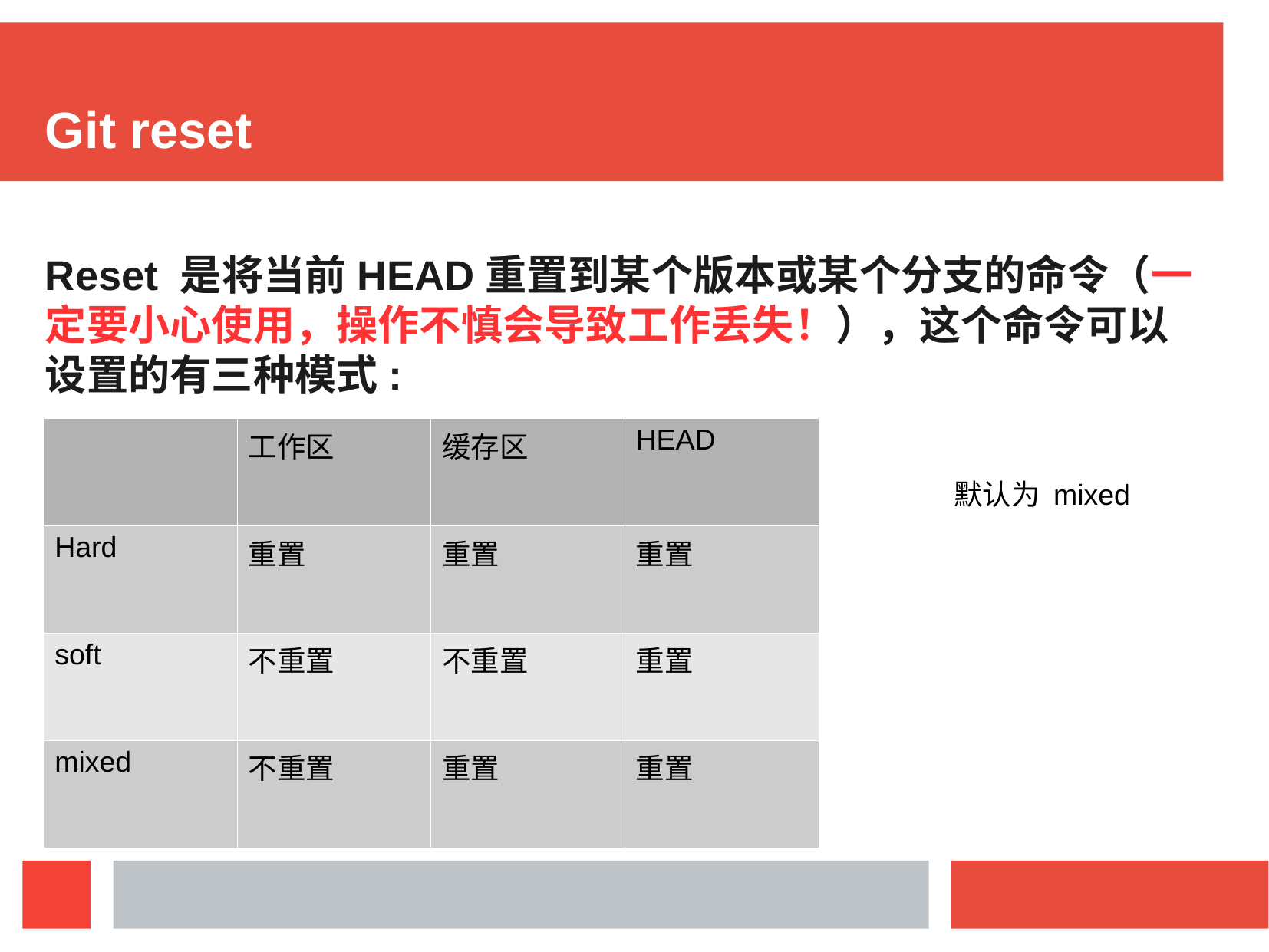

Git reset
Reset 是将当前HEAD重置到某个版本或某个分支的命令（一定要小心使用，操作不慎会导致工作丢失！），这个命令可以设置的有三种模式:

|  | 工作区 | 缓存区 | HEAD |
| --- | --- | --- | --- |
| Hard | 重置 | 重置 | 重置 |
| soft | 不重置 | 不重置 | 重置 |
| mixed | 不重置 | 重置 | 重置 |
默认为 mixed